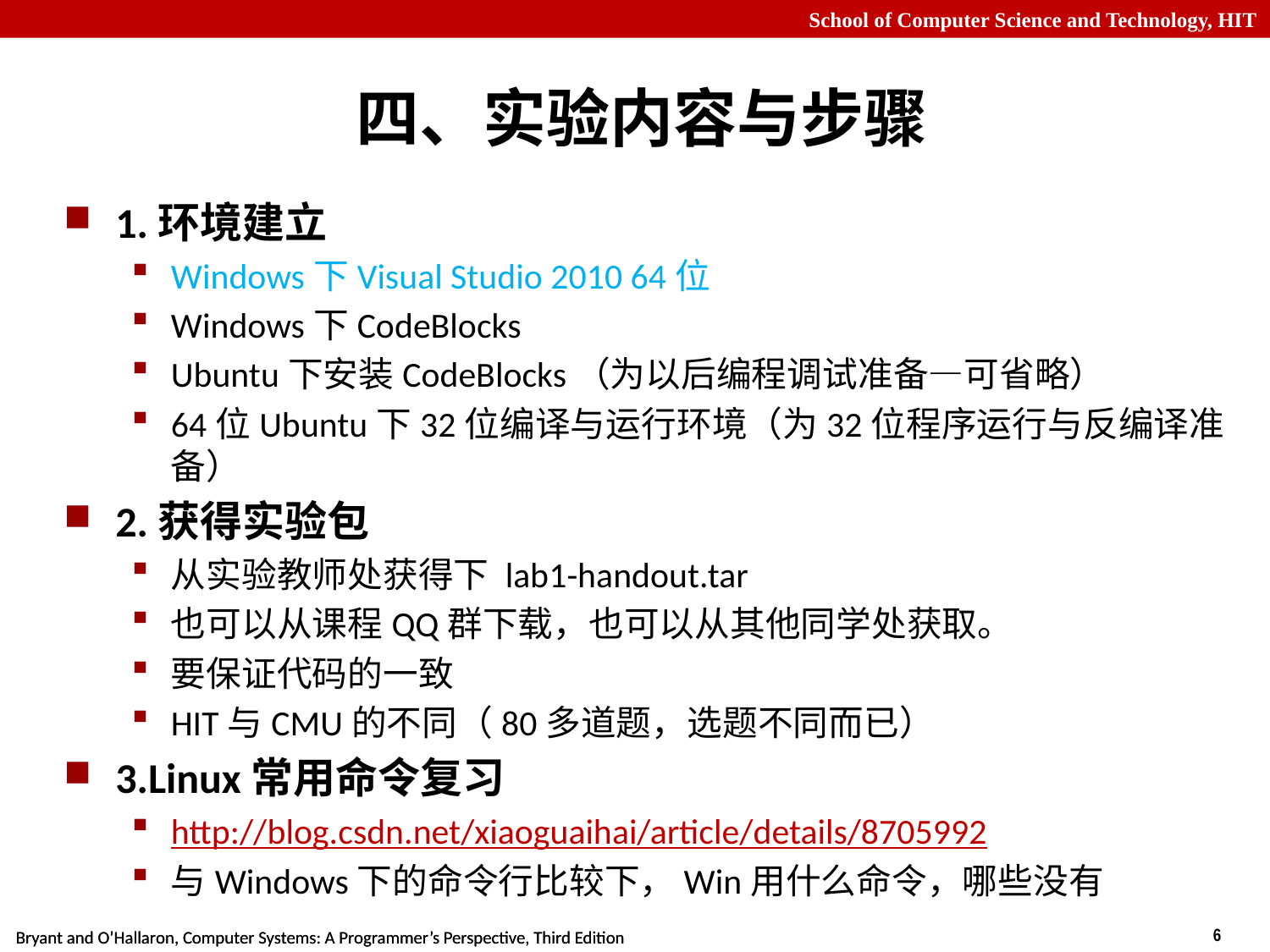

# 四、实验内容与步骤
1.环境建立
Windows下Visual Studio 2010 64位
Windows下CodeBlocks
Ubuntu下安装CodeBlocks（为以后编程调试准备—可省略）
64位Ubuntu下32位编译与运行环境（为32位程序运行与反编译准备）
2.获得实验包
从实验教师处获得下 lab1-handout.tar
也可以从课程QQ群下载，也可以从其他同学处获取。
要保证代码的一致
HIT与CMU的不同（80多道题，选题不同而已）
3.Linux常用命令复习
http://blog.csdn.net/xiaoguaihai/article/details/8705992
与Windows下的命令行比较下，Win用什么命令，哪些没有